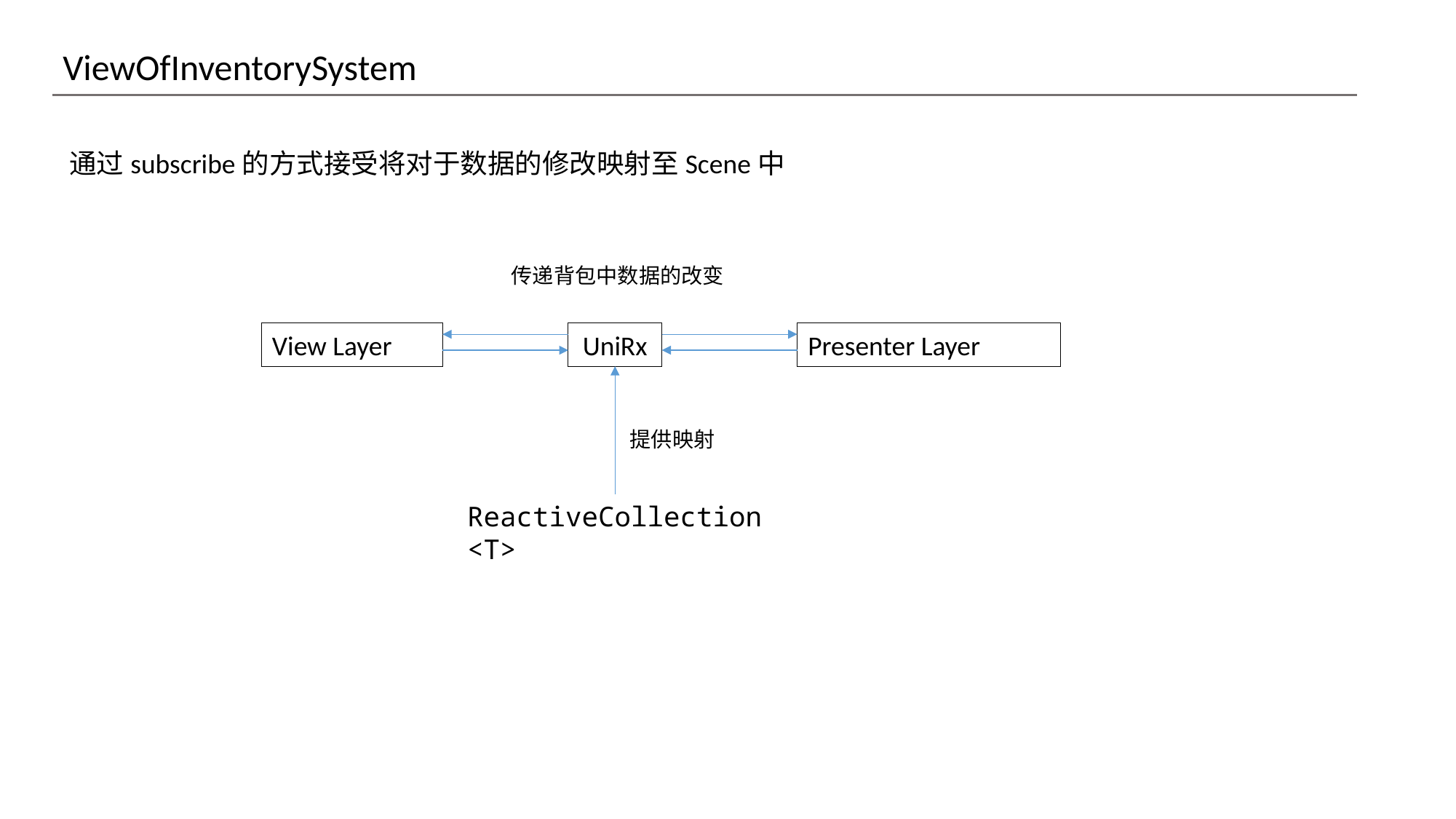

ViewOfInventorySystem
通过subscribe的方式接受将对于数据的修改映射至Scene中
传递背包中数据的改变
View Layer
UniRx
Presenter Layer
提供映射
ReactiveCollection<T>